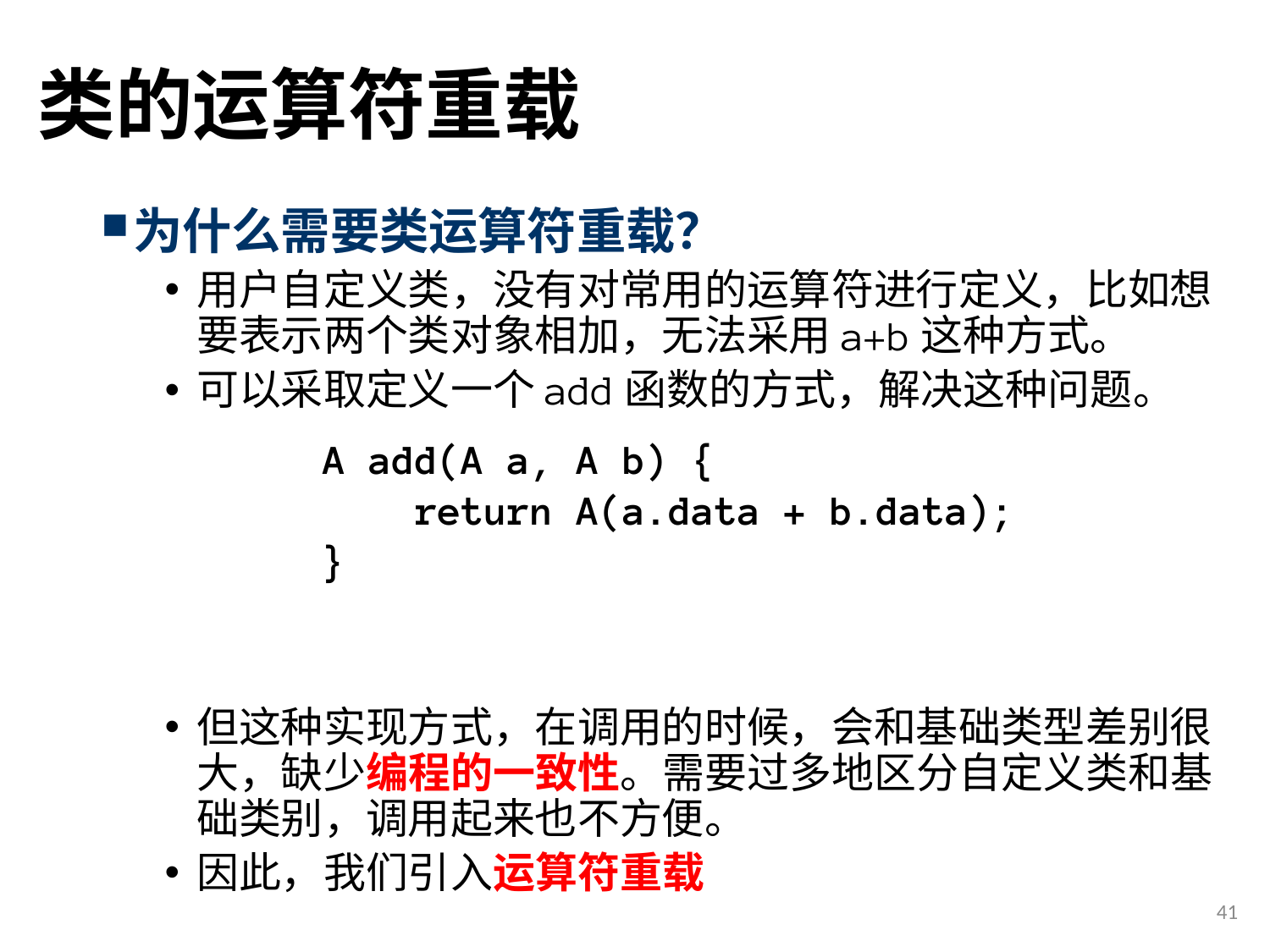

# 类的运算符重载
为什么需要类运算符重载？
用户自定义类，没有对常用的运算符进行定义，比如想要表示两个类对象相加，无法采用a+b这种方式。
可以采取定义一个add函数的方式，解决这种问题。

但这种实现方式，在调用的时候，会和基础类型差别很大，缺少编程的一致性。需要过多地区分自定义类和基础类别，调用起来也不方便。
因此，我们引入运算符重载
A add(A a, A b) {
    return A(a.data + b.data);
}
41